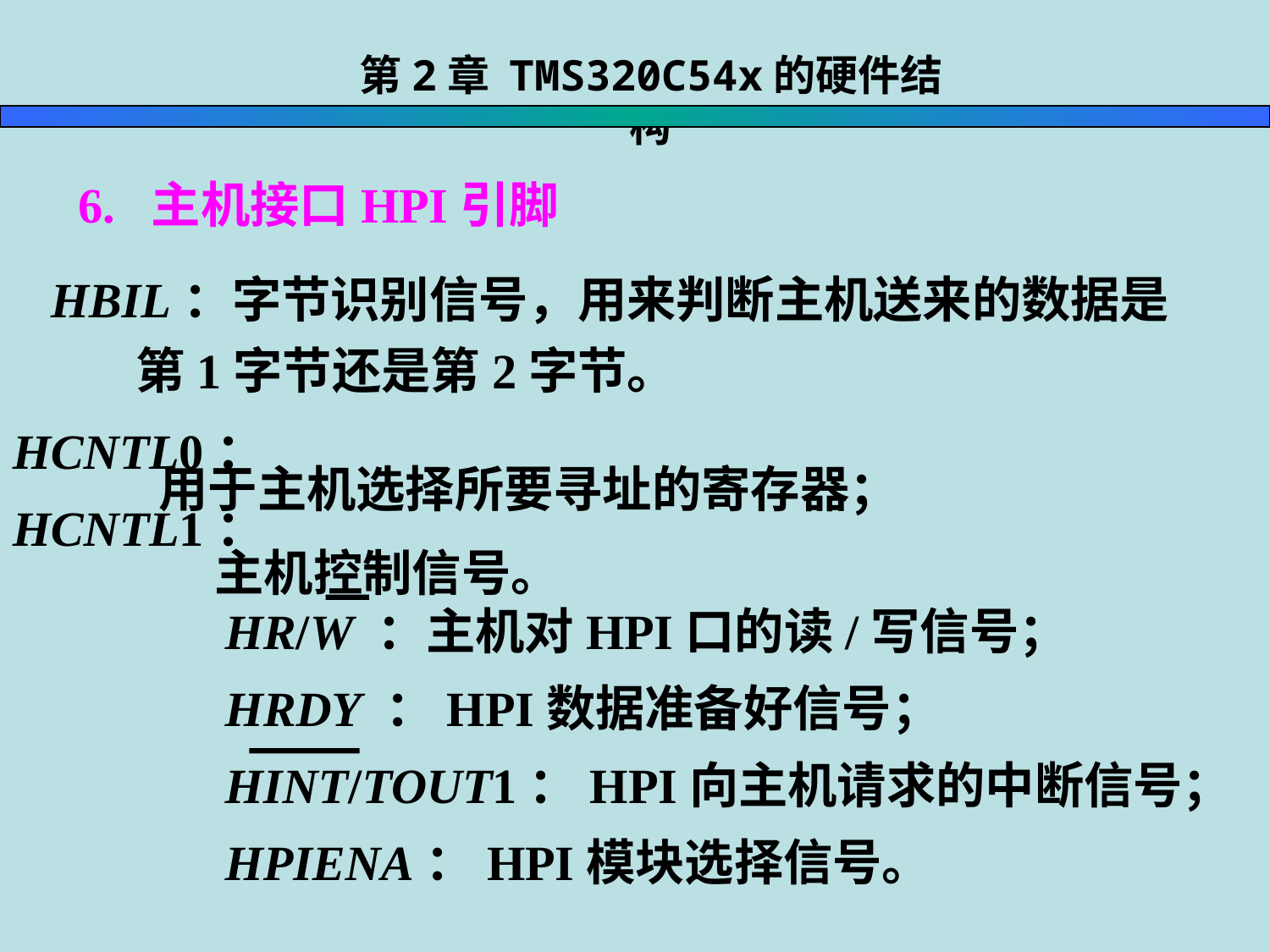

第2章 TMS320C54x的硬件结构

6.  主机接口HPI引脚
  HBIL：字节识别信号，用来判断主机送来的数据是
         第1字节还是第2字节。
HCNTL0：
HCNTL1：
            用于主机选择所要寻址的寄存器；
                           主机控制信号。
  HR/W ：主机对HPI口的读/写信号；
  HRDY ：HPI数据准备好信号；
  HINT/TOUT1：HPI向主机请求的中断信号；
  HPIENA：HPI模块选择信号。

34